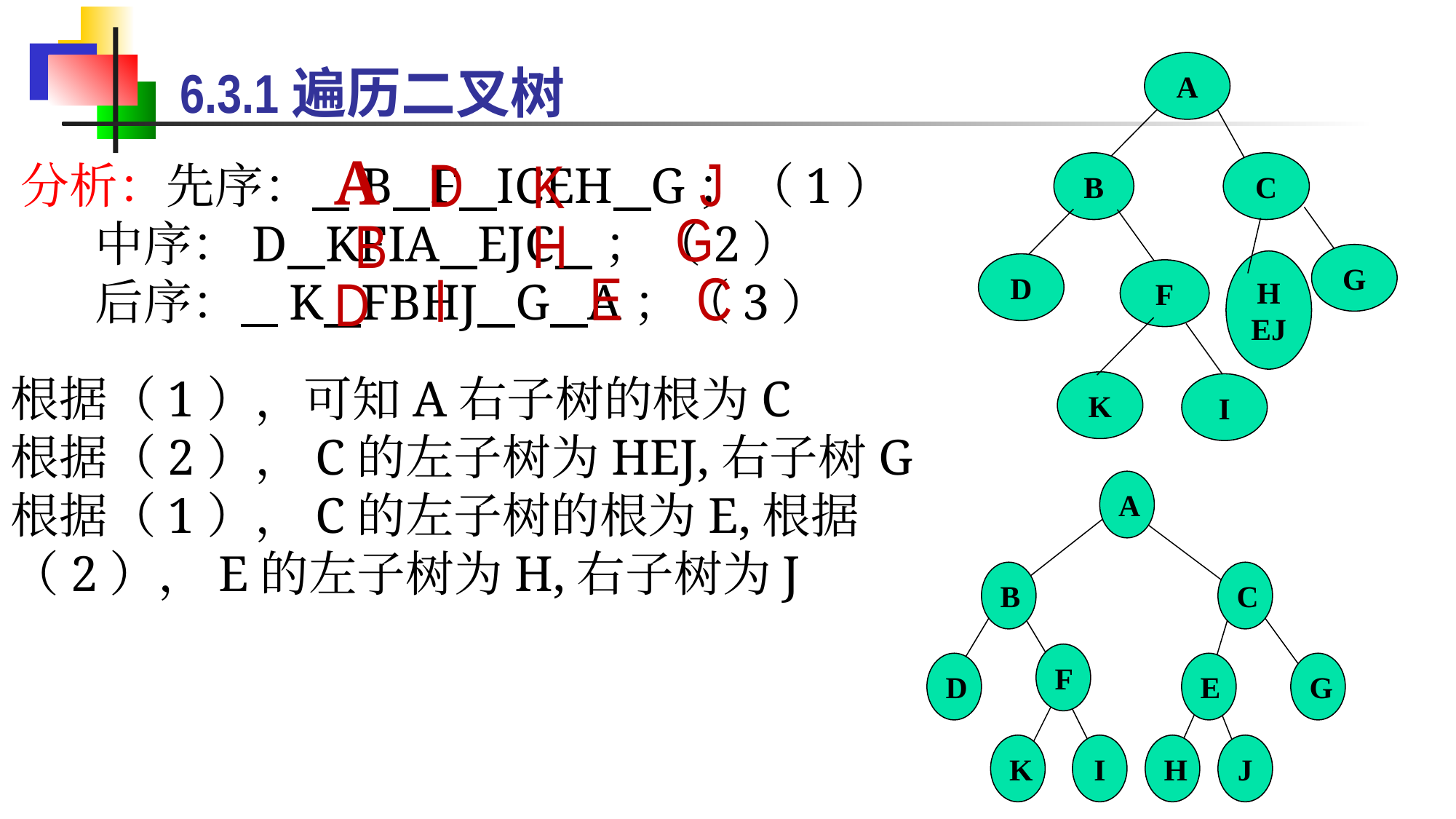

A
B
C
D
F
6.3.1遍历二叉树
A
J
D
K
# 分析：先序：   B   F   ICEH   G；（1） 中序：D   KFIA   EJC   ；（2） 后序：   K   FBHJ   G   A；（3）
G
H
B
G
HEJ
E
C
I
D
根据（1），可知A右子树的根为C
根据（2），C的左子树为HEJ,右子树G
根据（1），C的左子树的根为E,根据（2），E的左子树为H,右子树为J
K
I
A

B
C

F
D
E
G

K
I
H
J